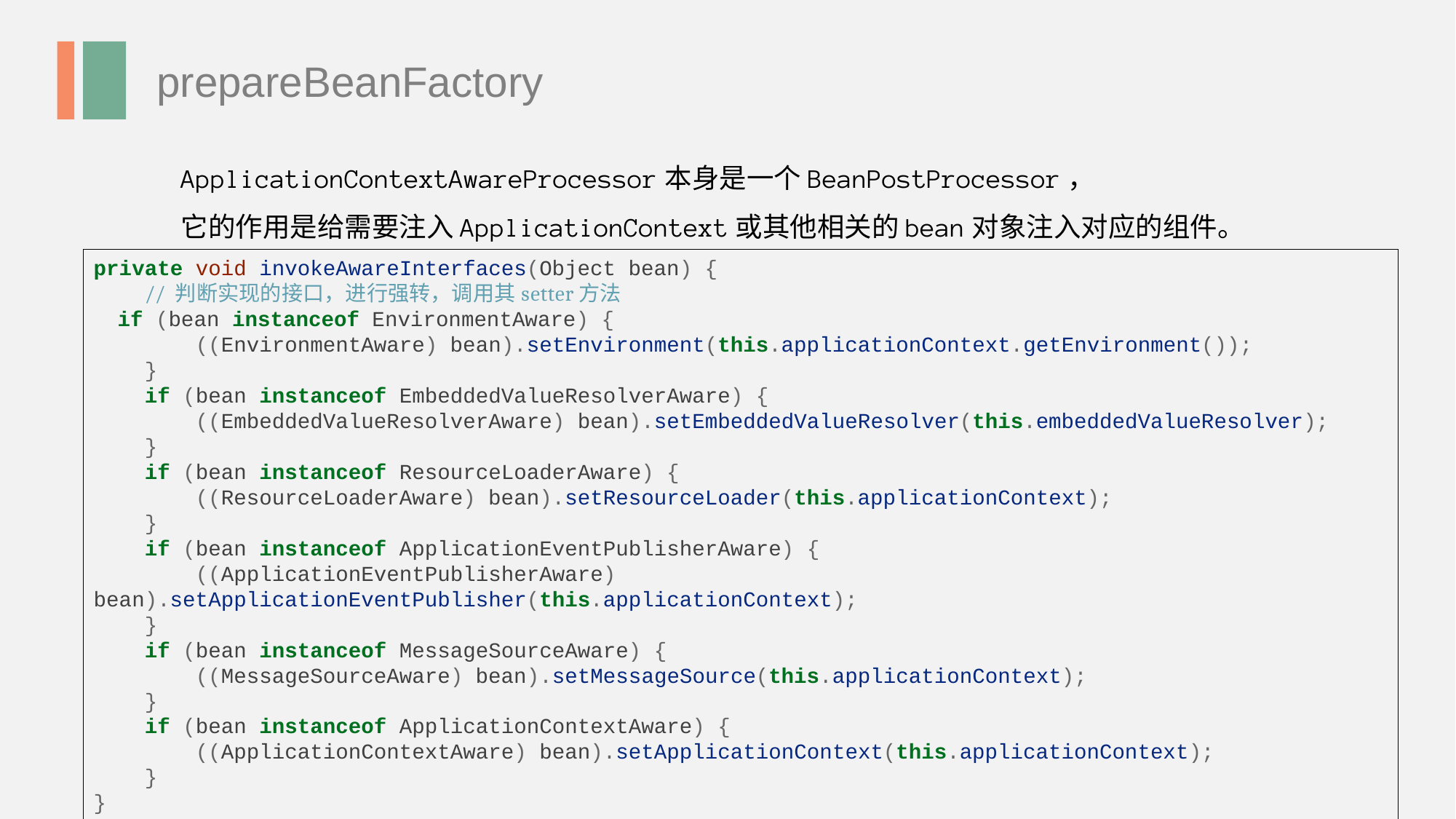

prepareBeanFactory
ApplicationContextAwareProcessor本身是一个BeanPostProcessor，
它的作用是给需要注入ApplicationContext或其他相关的bean对象注入对应的组件。
private void invokeAwareInterfaces(Object bean) {
    // 判断实现的接口，进行强转，调用其setter方法
    if (bean instanceof EnvironmentAware) {
        ((EnvironmentAware) bean).setEnvironment(this.applicationContext.getEnvironment());
    }
    if (bean instanceof EmbeddedValueResolverAware) {
        ((EmbeddedValueResolverAware) bean).setEmbeddedValueResolver(this.embeddedValueResolver);
    }
    if (bean instanceof ResourceLoaderAware) {
        ((ResourceLoaderAware) bean).setResourceLoader(this.applicationContext);
    }
    if (bean instanceof ApplicationEventPublisherAware) {
        ((ApplicationEventPublisherAware) bean).setApplicationEventPublisher(this.applicationContext);
    }
    if (bean instanceof MessageSourceAware) {
        ((MessageSourceAware) bean).setMessageSource(this.applicationContext);
    }
    if (bean instanceof ApplicationContextAware) {
        ((ApplicationContextAware) bean).setApplicationContext(this.applicationContext);
    }
}